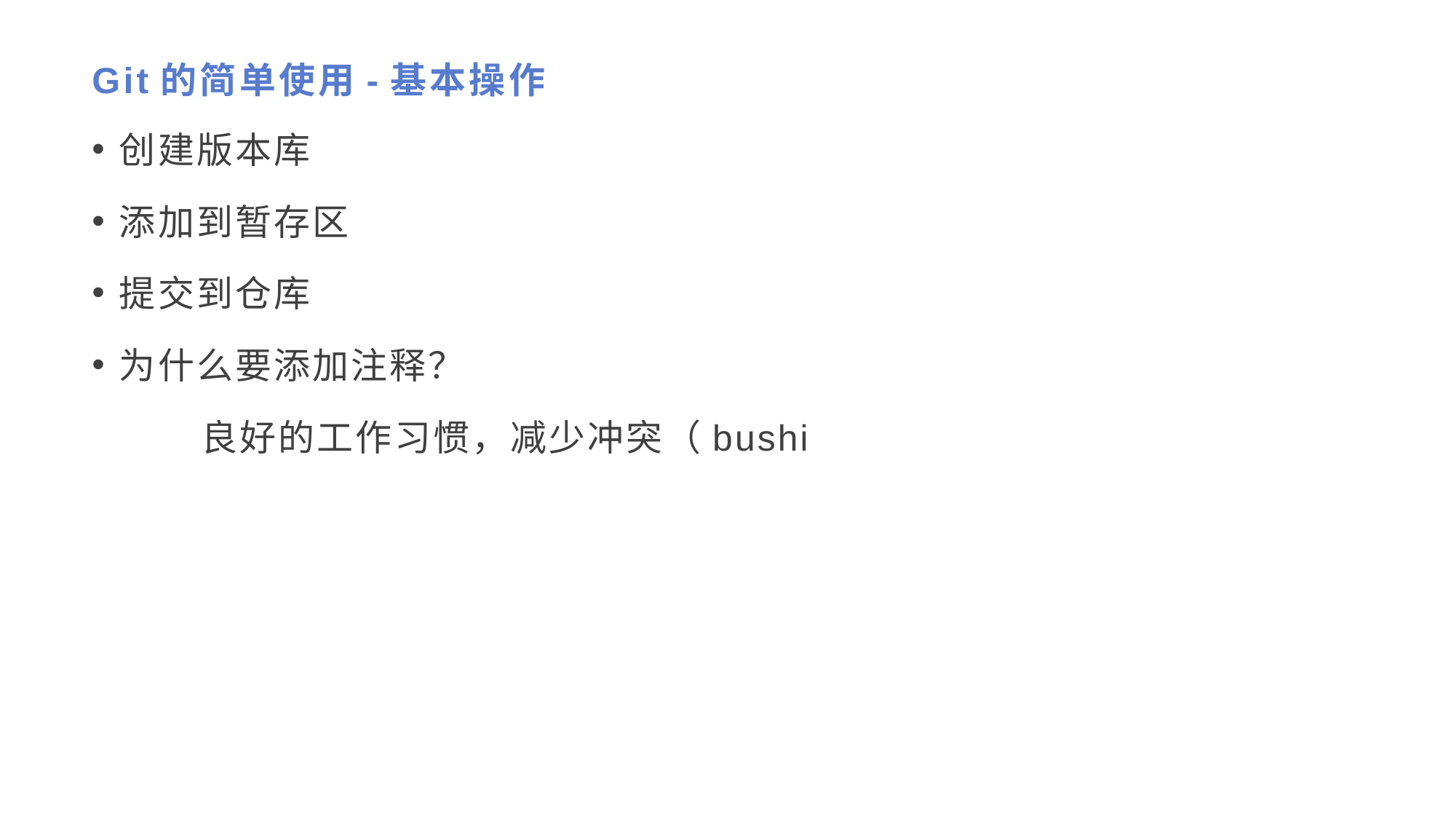

# Git的简单使用-基本操作
创建版本库
添加到暂存区
提交到仓库
为什么要添加注释？
	良好的工作习惯，减少冲突（bushi